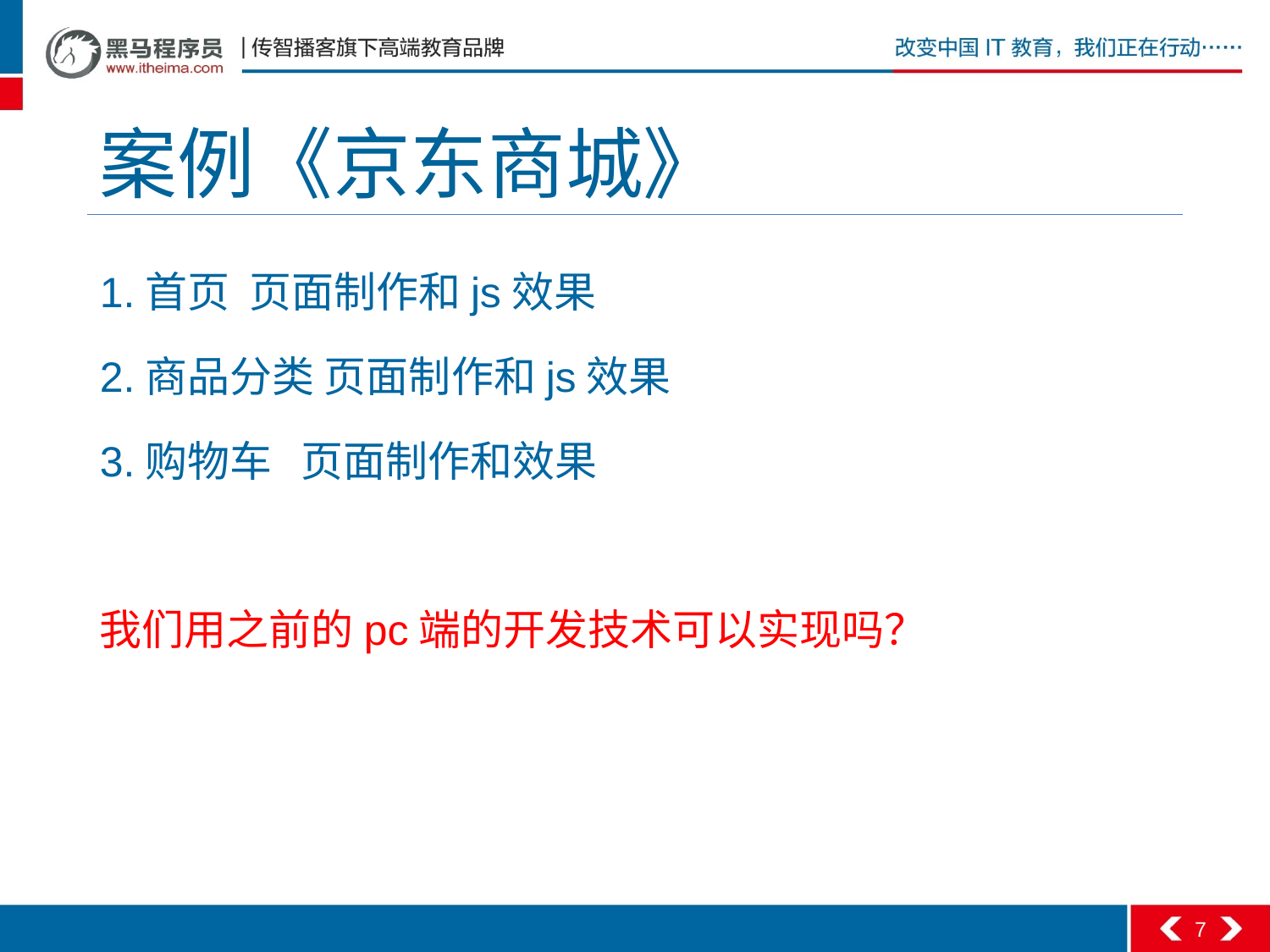

# 案例《京东商城》
1.首页  页面制作和js效果
2.商品分类 页面制作和js效果
3.购物车   页面制作和效果

我们用之前的pc端的开发技术可以实现吗？
7